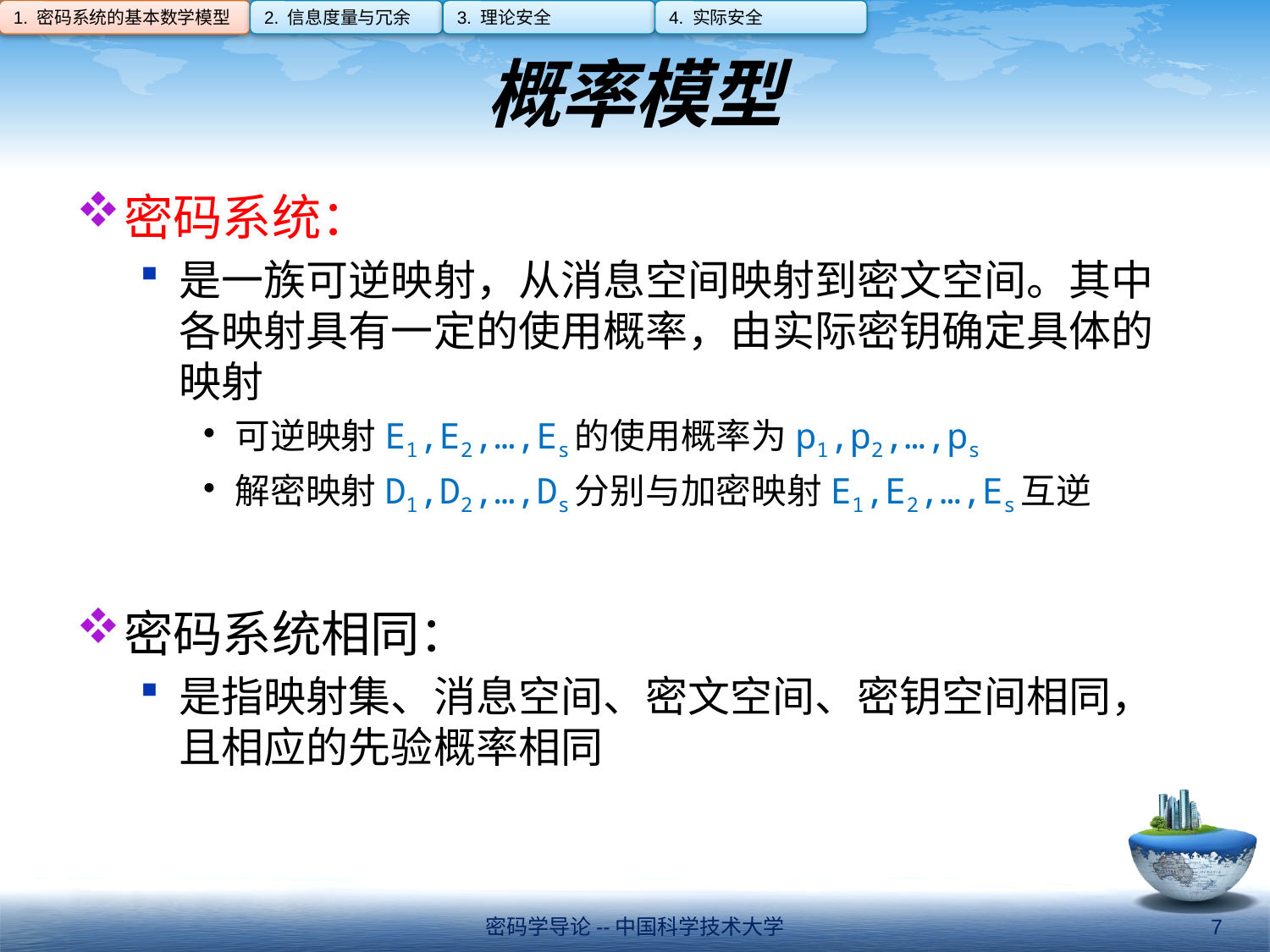

1. 密码系统的基本数学模型
2. 信息度量与冗余
3. 理论安全
4. 实际安全
# 概率模型
密码系统：
是一族可逆映射，从消息空间映射到密文空间。其中各映射具有一定的使用概率，由实际密钥确定具体的映射
可逆映射E1,E2,…,Es的使用概率为p1,p2,…,ps
解密映射D1,D2,…,Ds分别与加密映射E1,E2,…,Es互逆

密码系统相同：
是指映射集、消息空间、密文空间、密钥空间相同，且相应的先验概率相同
密码学导论--中国科学技术大学
7